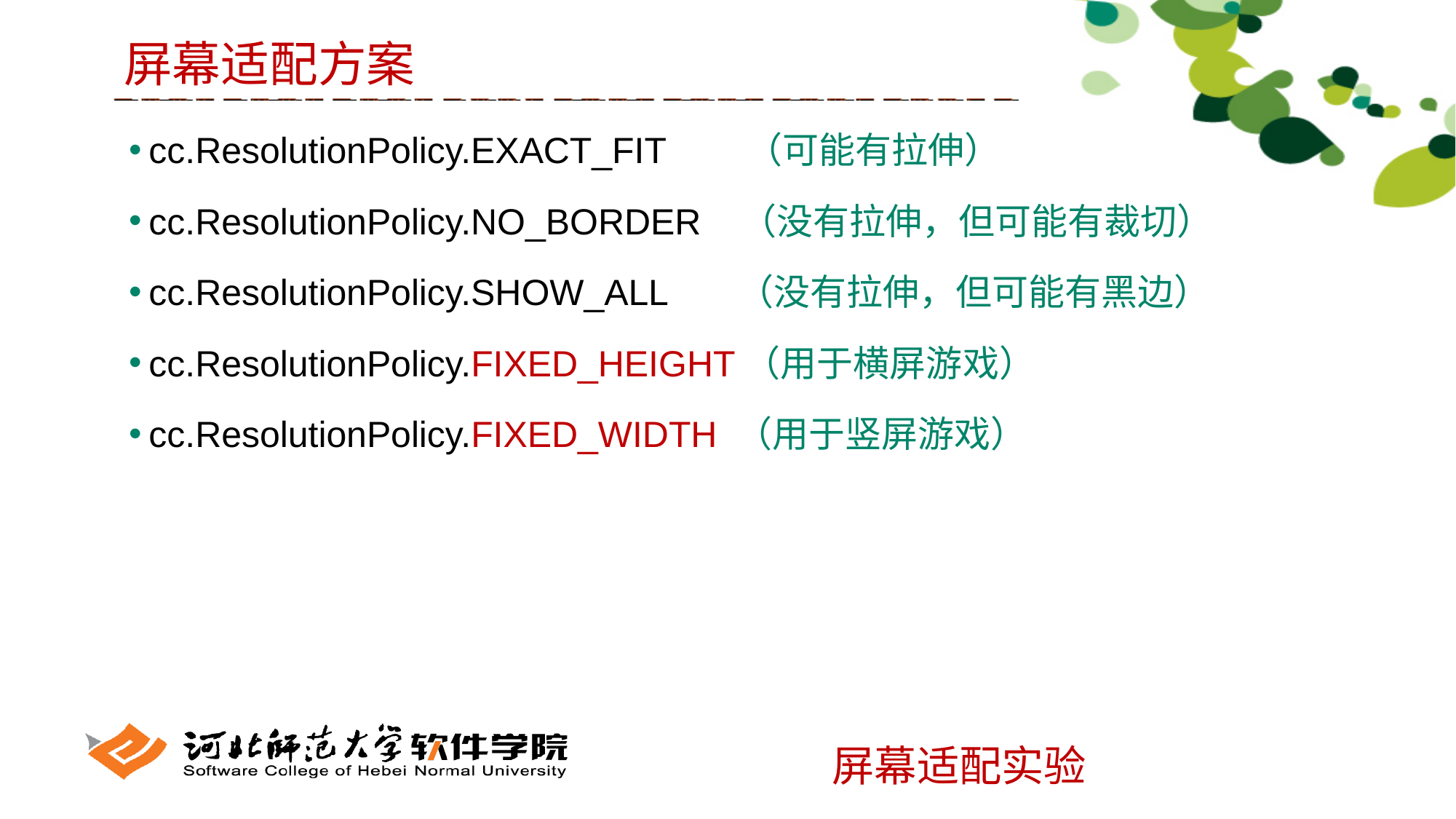

屏幕适配方案
cc.ResolutionPolicy.EXACT_FIT       （可能有拉伸）
cc.ResolutionPolicy.NO_BORDER   （没有拉伸，但可能有裁切）
cc.ResolutionPolicy.SHOW_ALL      （没有拉伸，但可能有黑边）
cc.ResolutionPolicy.FIXED_HEIGHT（用于横屏游戏）
cc.ResolutionPolicy.FIXED_WIDTH （用于竖屏游戏）

屏幕适配实验